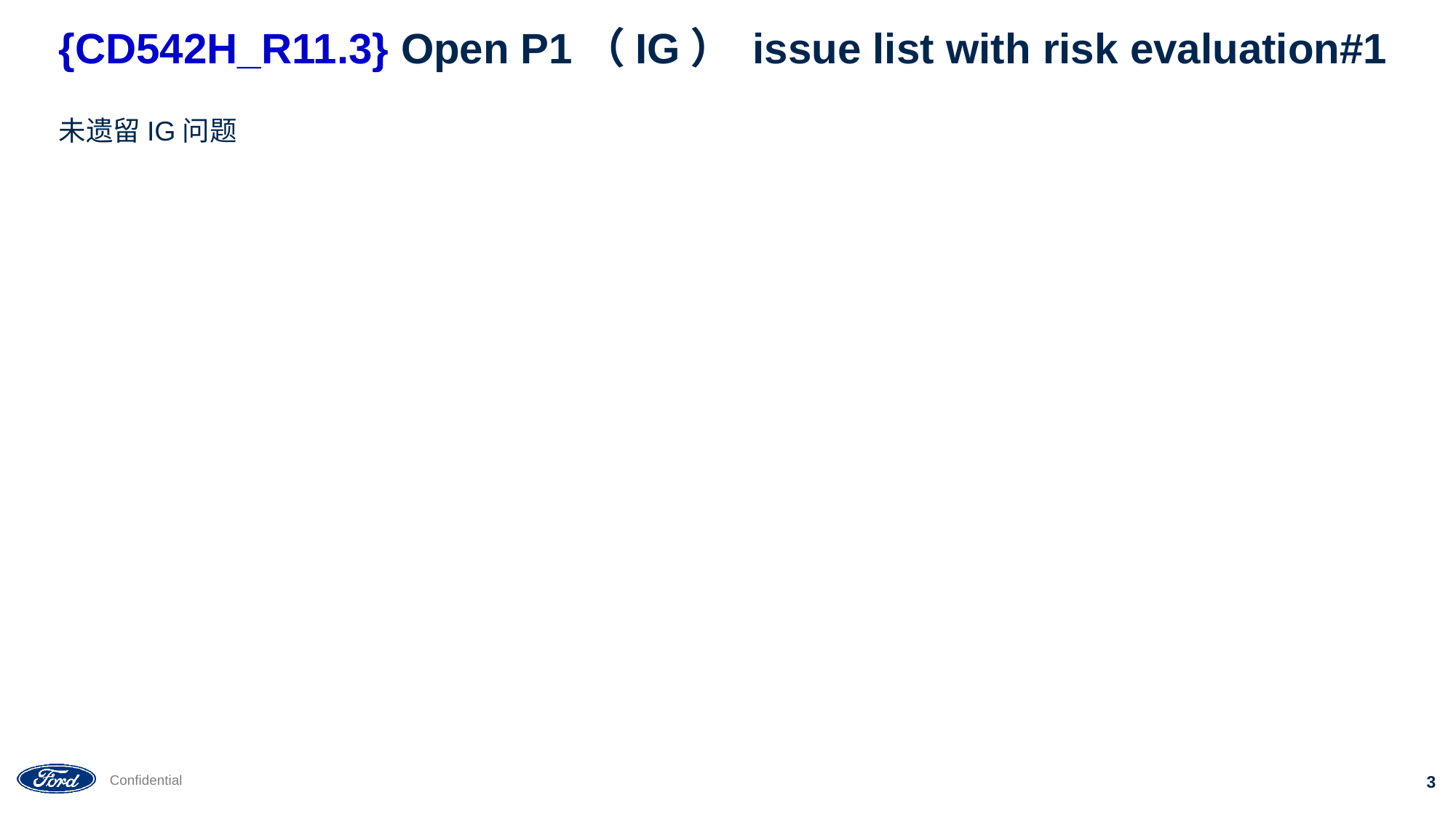

# {CD542H_R11.3} Open P1（IG） issue list with risk evaluation#1
未遗留IG问题